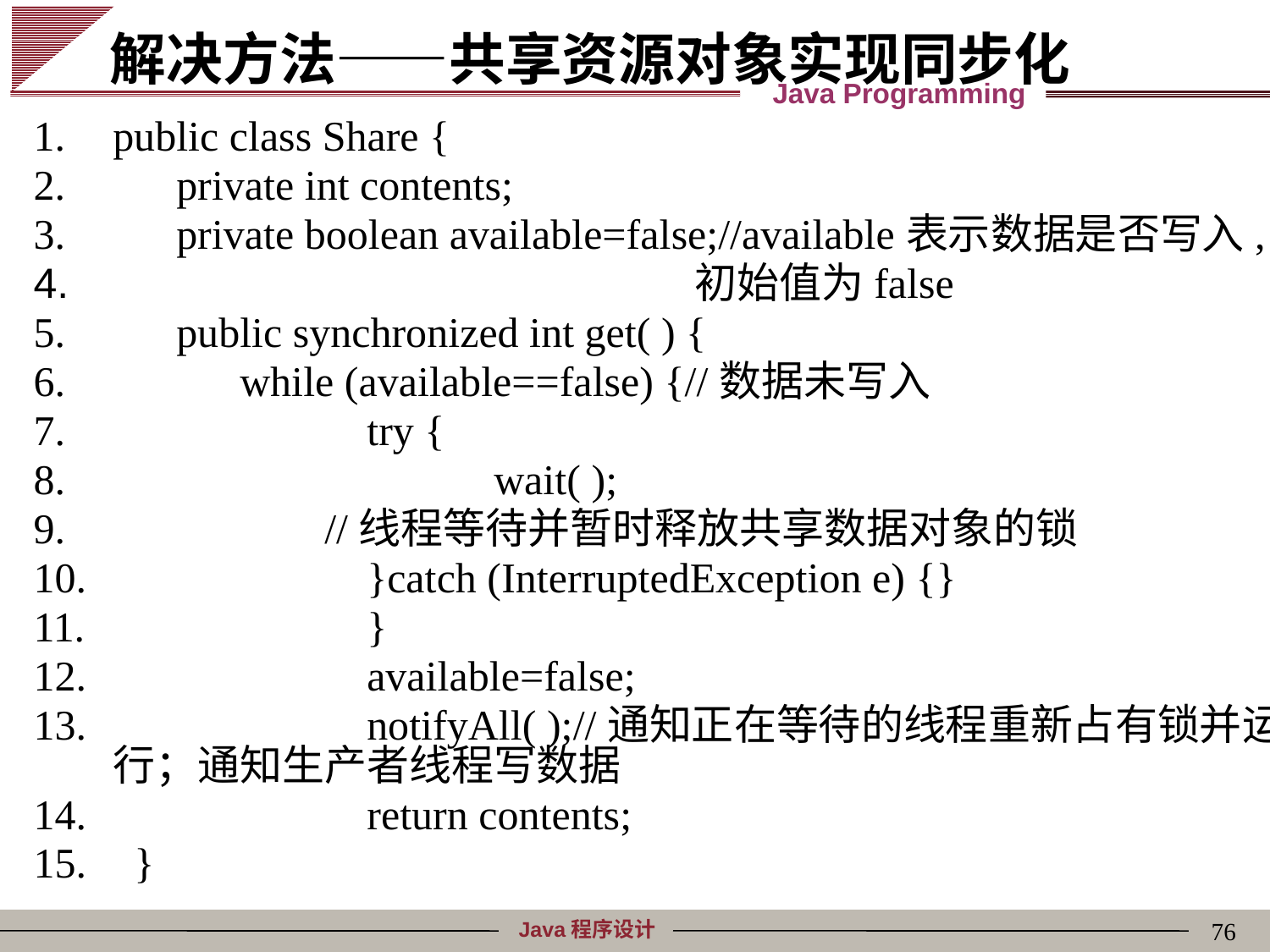

# 解决方法——共享资源对象实现同步化
public class Share {
      private int contents;
      private boolean available=false;//available表示数据是否写入,
                                                            初始值为false
      public synchronized int get( ) {
      	while (available==false) {//数据未写入
     	 	try {
        	        		wait( );
                    //线程等待并暂时释放共享数据对象的锁
      		}catch (InterruptedException e) {}
    	 	}
    		available=false;
    		notifyAll( );//通知正在等待的线程重新占有锁并运行；通知生产者线程写数据
    		return contents;
  }